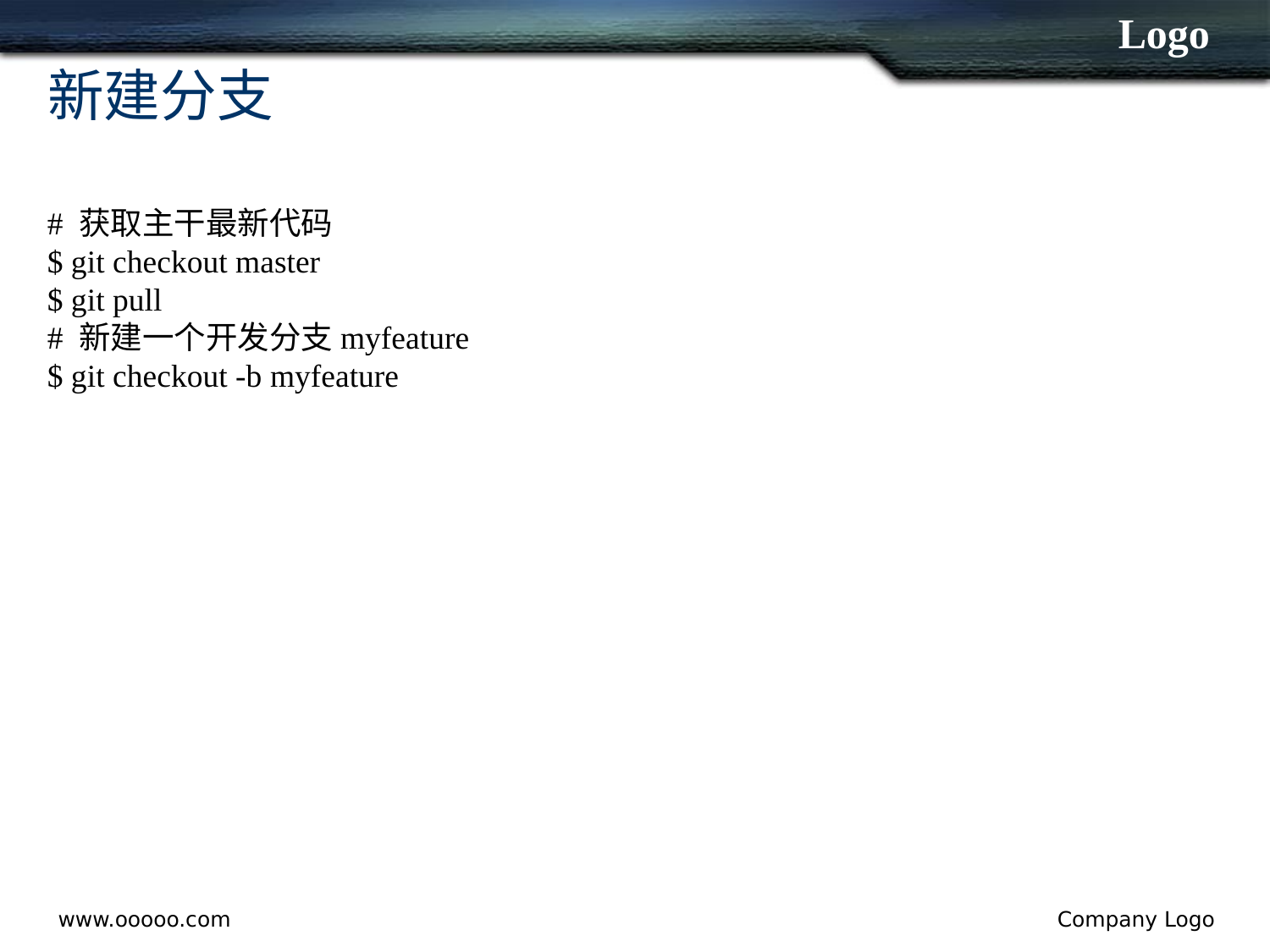

# 新建分支
# 获取主干最新代码
$ git checkout master
$ git pull
# 新建一个开发分支myfeature
$ git checkout -b myfeature
www.ooooo.com
Company Logo